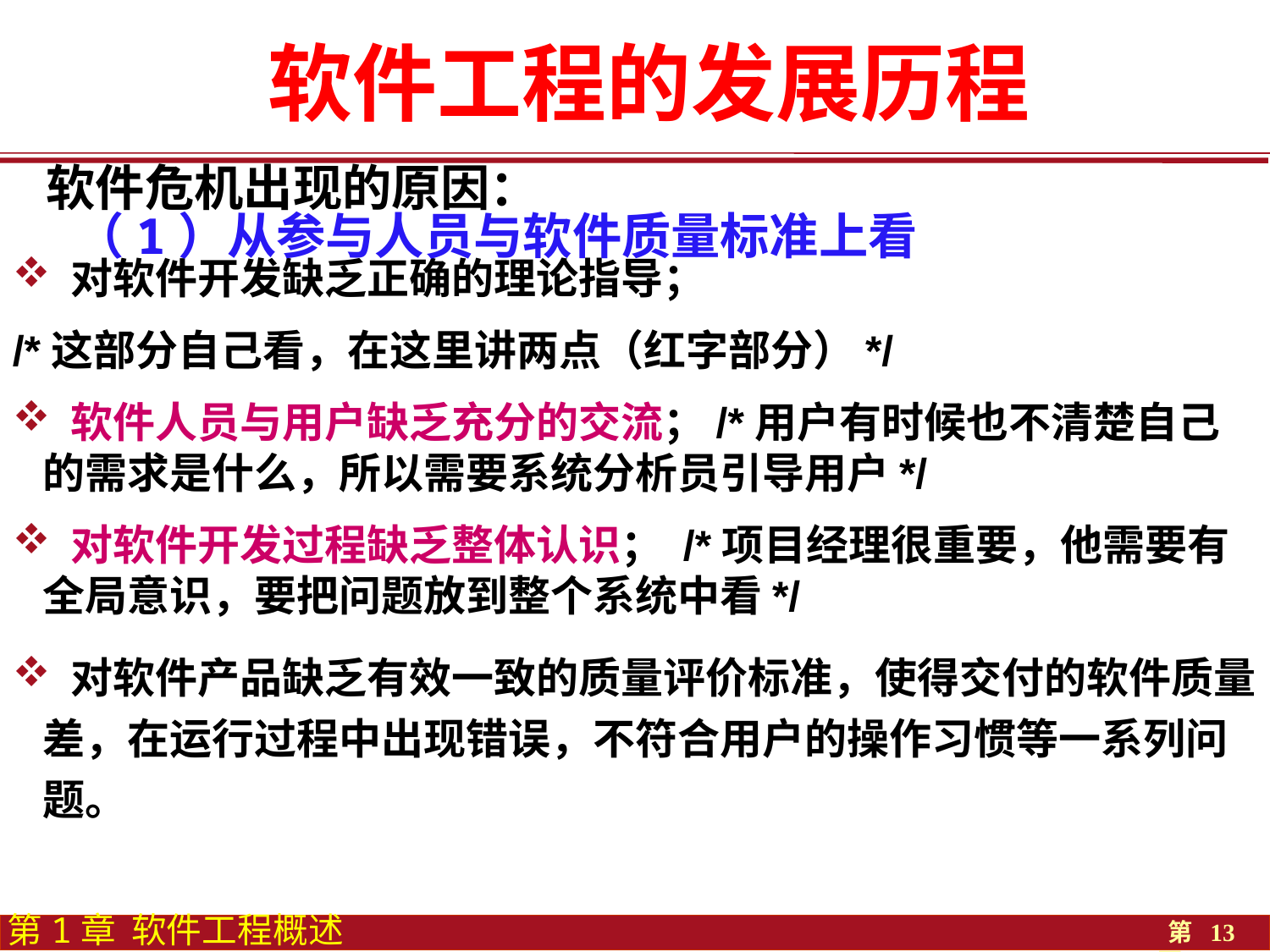

软件工程的发展历程
软件危机出现的原因：
（1）从参与人员与软件质量标准上看
 对软件开发缺乏正确的理论指导；
/*这部分自己看，在这里讲两点（红字部分）*/
 软件人员与用户缺乏充分的交流；/*用户有时候也不清楚自己的需求是什么，所以需要系统分析员引导用户*/
 对软件开发过程缺乏整体认识； /*项目经理很重要，他需要有全局意识，要把问题放到整个系统中看*/
 对软件产品缺乏有效一致的质量评价标准，使得交付的软件质量差，在运行过程中出现错误，不符合用户的操作习惯等一系列问题。